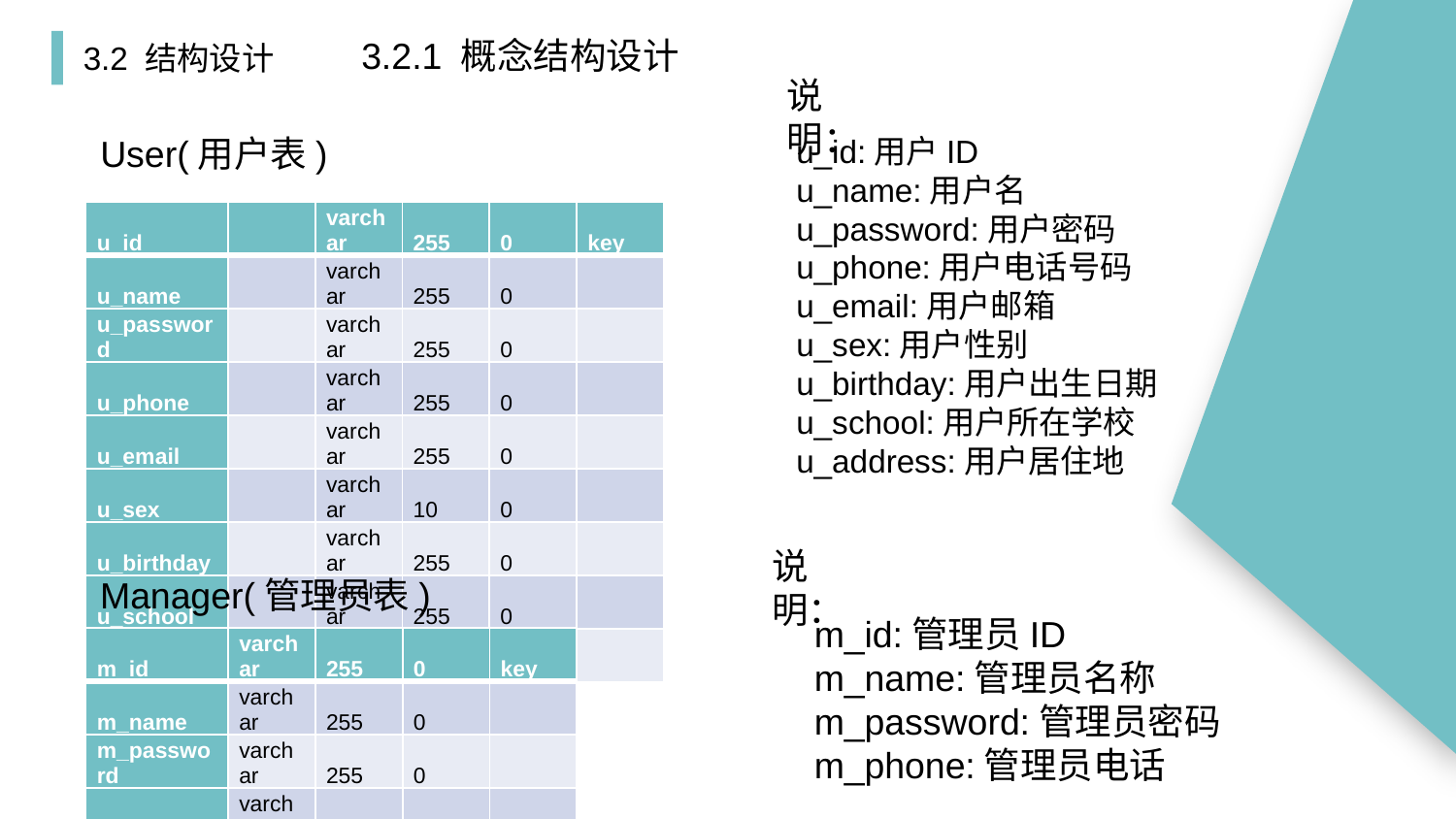

3.2.1 概念结构设计

3.2 结构设计

说明：
User(用户表)
u_id:用户ID
u_name:用户名
u_password:用户密码
u_phone:用户电话号码
u_email:用户邮箱
u_sex:用户性别
u_birthday:用户出生日期
u_school:用户所在学校
u_address:用户居住地

| u\_id |  | varchar | 255 | 0 | key |
| --- | --- | --- | --- | --- | --- |
| u\_name |  | varchar | 255 | 0 |  |
| u\_password |  | varchar | 255 | 0 |  |
| u\_phone |  | varchar | 255 | 0 |  |
| u\_email |  | varchar | 255 | 0 |  |
| u\_sex |  | varchar | 10 | 0 |  |
| u\_birthday |  | varchar | 255 | 0 |  |
| u\_school |  | varchar | 255 | 0 |  |
| u\_address |  | varchar | 255 | 0 |  |
说明：
Manager(管理员表)

2.6 设计约束
m_id:管理员ID
m_name:管理员名称
m_password:管理员密码
m_phone:管理员电话
| m\_id | varchar | 255 | 0 | key |
| --- | --- | --- | --- | --- |
| m\_name | varchar | 255 | 0 |  |
| m\_password | varchar | 255 | 0 |  |
| m\_phone | varchar | 255 | 0 |  |